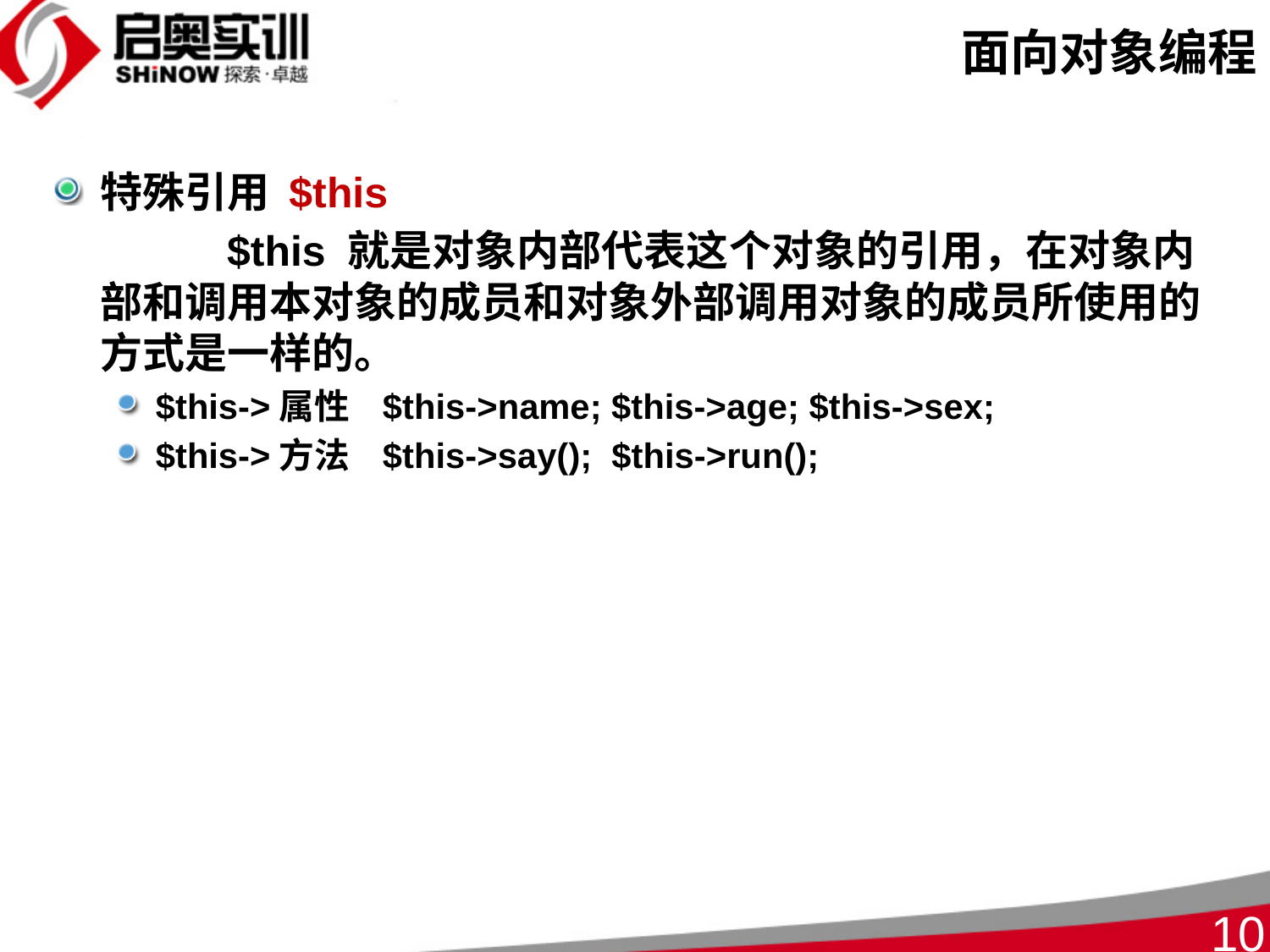

# 面向对象编程
特殊引用 $this
		$this 就是对象内部代表这个对象的引用，在对象内部和调用本对象的成员和对象外部调用对象的成员所使用的方式是一样的。
$this->属性   $this->name; $this->age; $this->sex;
$this->方法   $this->say();  $this->run();

10